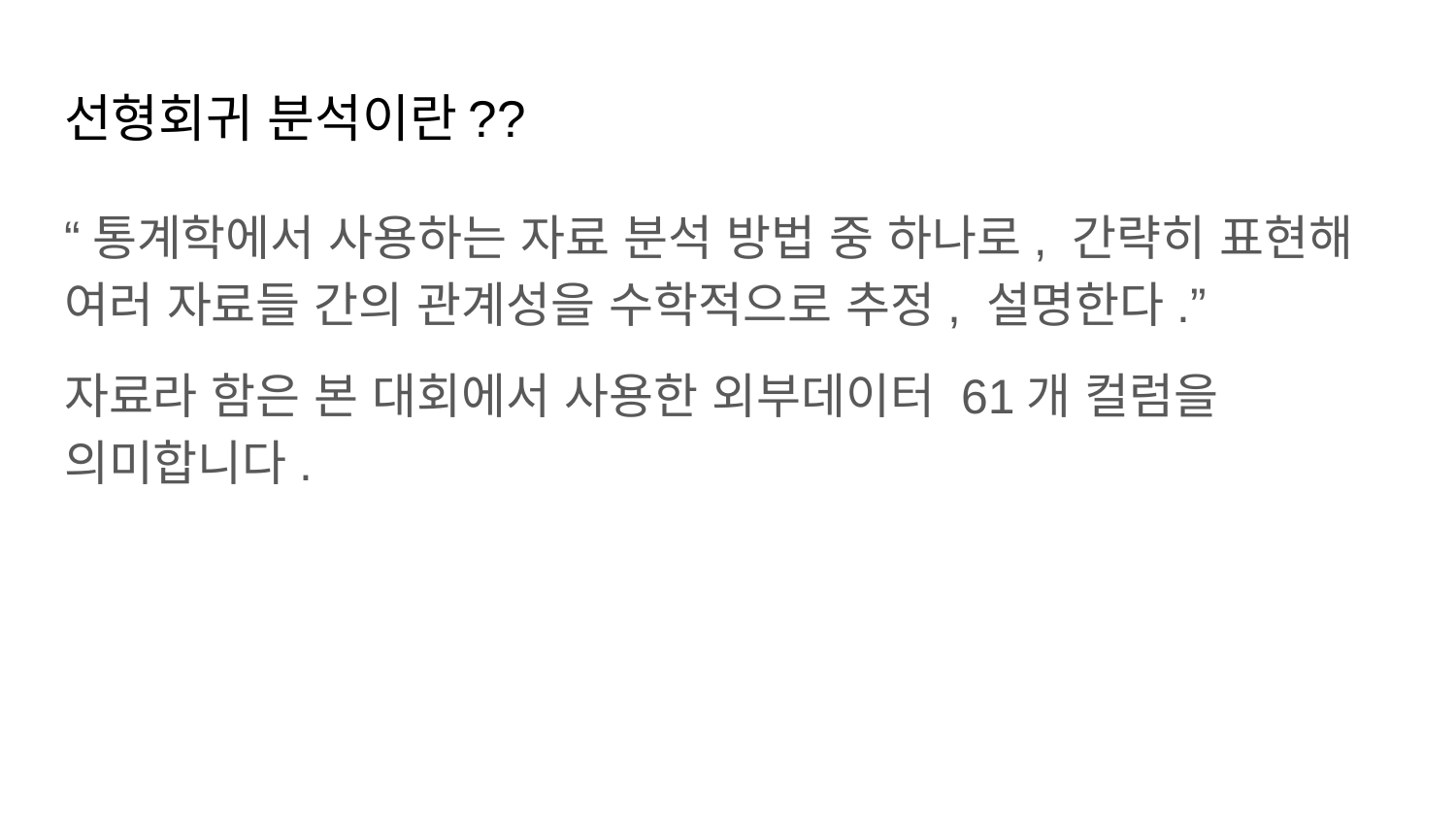

# 선형회귀 분석이란??
“통계학에서 사용하는 자료 분석 방법 중 하나로, 간략히 표현해 여러 자료들 간의 관계성을 수학적으로 추정, 설명한다.”
자료라 함은 본 대회에서 사용한 외부데이터 61개 컬럼을 의미합니다.